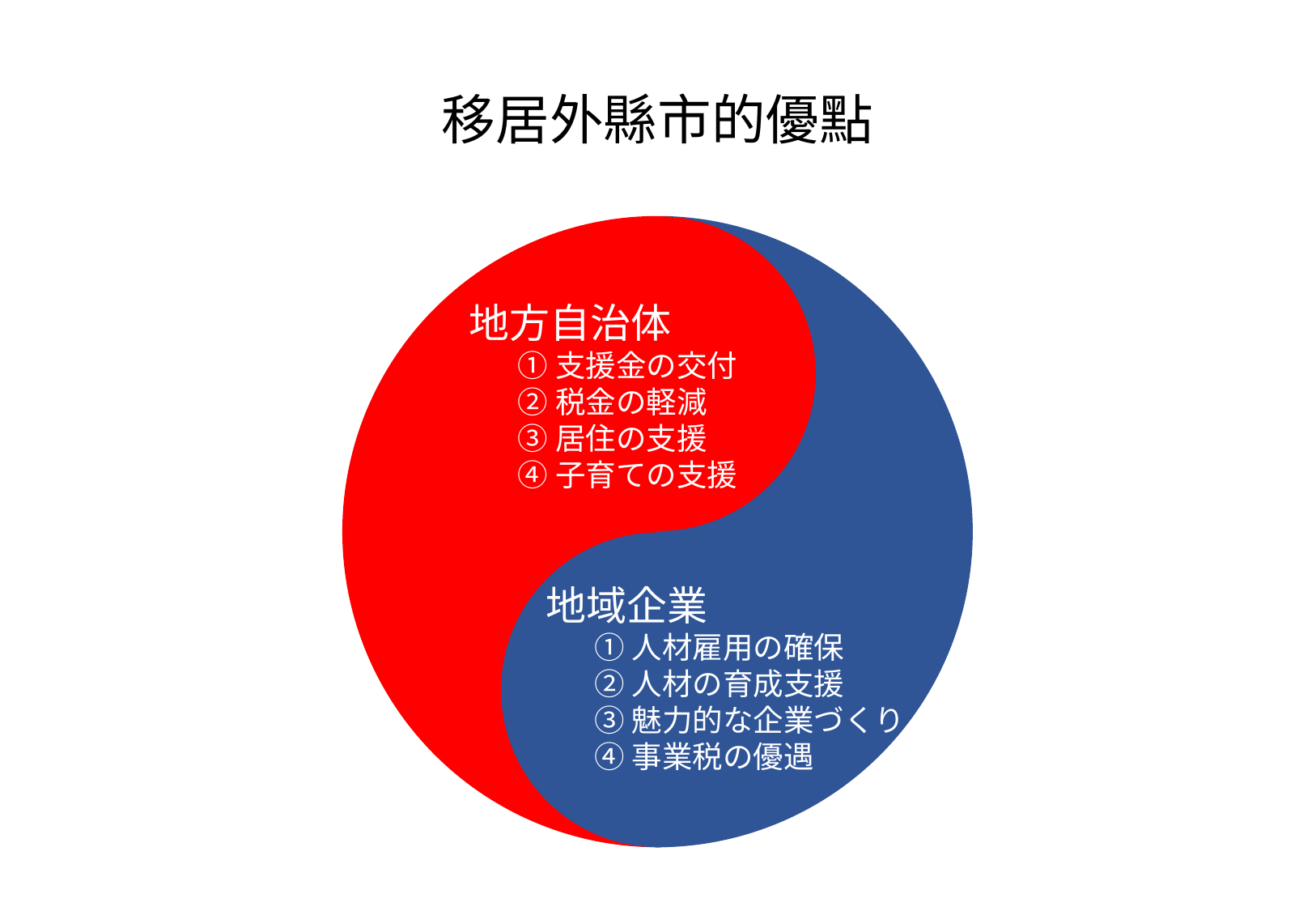

移居外縣市的優點

地方自治体
①支援金の交付
②税金の軽減
③居住の支援
④子育ての支援

地域企業
①人材雇用の確保
②人材の育成支援
③魅力的な企業づくり
➃事業税の優遇